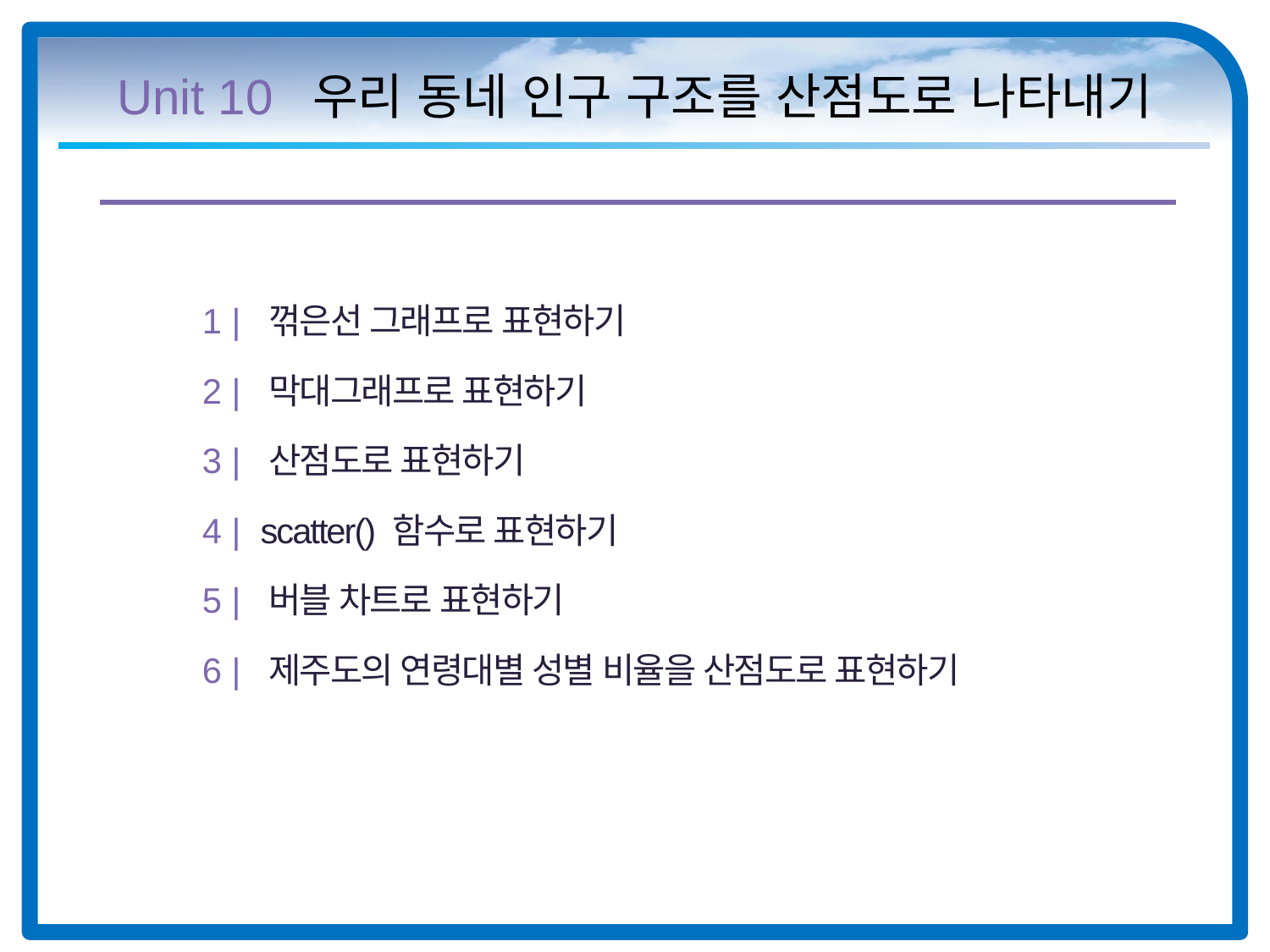

Unit 10  우리 동네 인구 구조를 산점도로 나타내기
1 |  꺾은선 그래프로 표현하기
2 |  막대그래프로 표현하기
3 |  산점도로 표현하기
4 |  scatter() 함수로 표현하기
5 |  버블 차트로 표현하기
6 |  제주도의 연령대별 성별 비율을 산점도로 표현하기